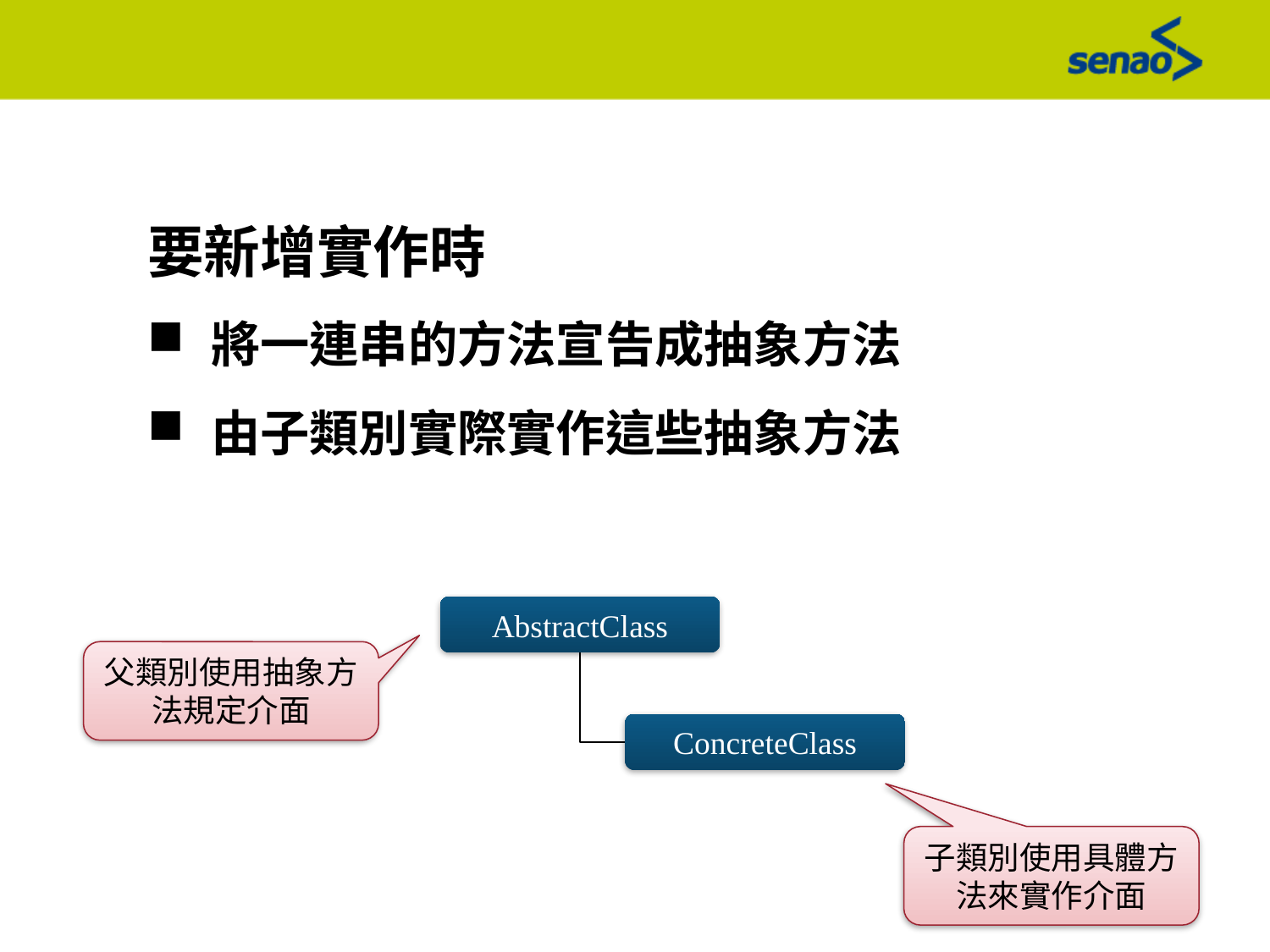

要新增實作時
將一連串的方法宣告成抽象方法
由子類別實際實作這些抽象方法

AbstractClass
父類別使用抽象方法規定介面
ConcreteClass
子類別使用具體方法來實作介面